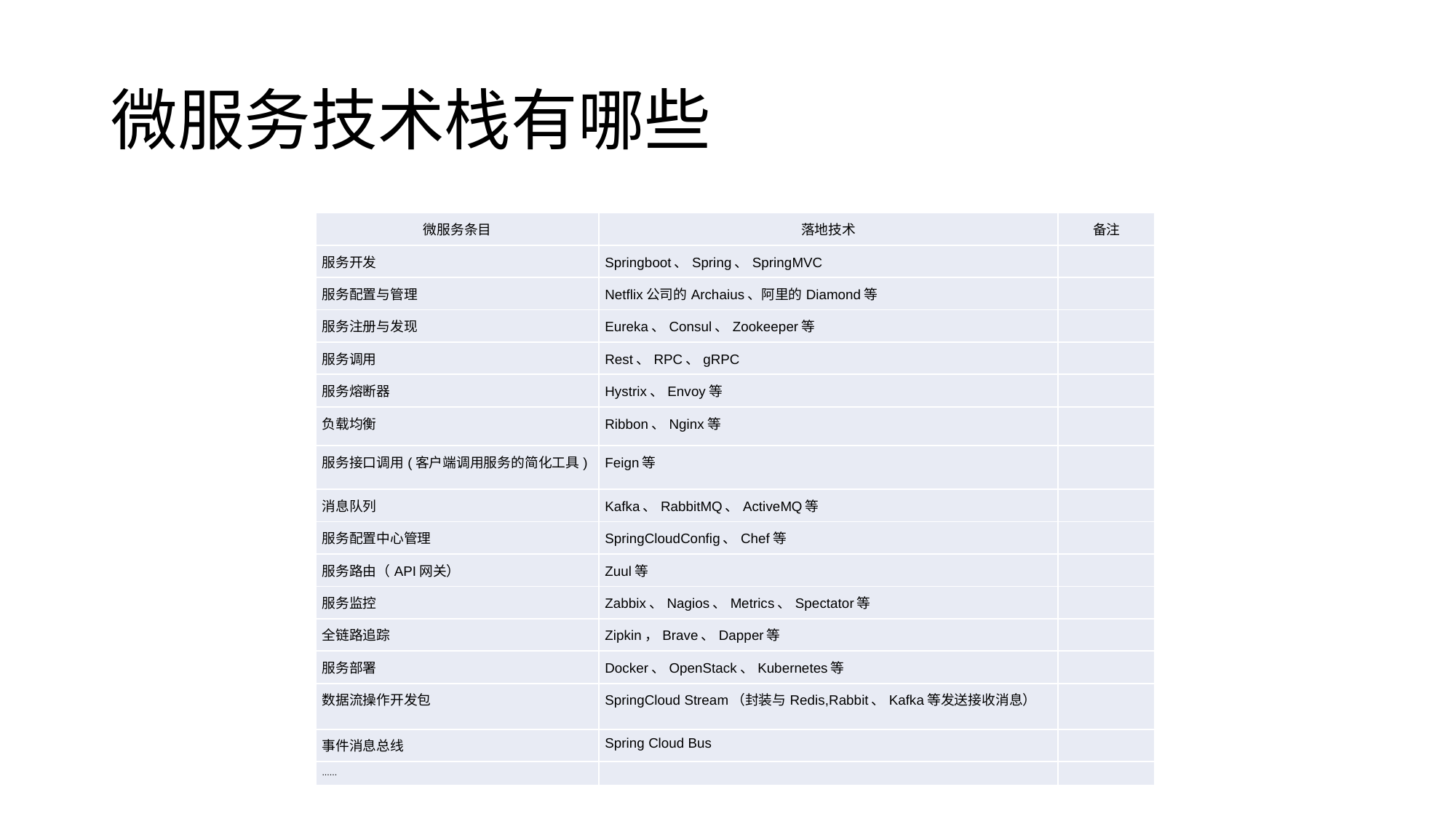

# 微服务技术栈有哪些
| 微服务条目 | 落地技术 | 备注 |
| --- | --- | --- |
| 服务开发 | Springboot、Spring、SpringMVC |  |
| 服务配置与管理 | Netflix公司的Archaius、阿里的Diamond等 |  |
| 服务注册与发现 | Eureka、Consul、Zookeeper等 |  |
| 服务调用 | Rest、RPC、gRPC |  |
| 服务熔断器 | Hystrix、Envoy等 |  |
| 负载均衡 | Ribbon、Nginx等 |  |
| 服务接口调用(客户端调用服务的简化工具) | Feign等 |  |
| 消息队列 | Kafka、RabbitMQ、ActiveMQ等 |  |
| 服务配置中心管理 | SpringCloudConfig、Chef等 |  |
| 服务路由（API网关） | Zuul等 |  |
| 服务监控 | Zabbix、Nagios、Metrics、Spectator等 |  |
| 全链路追踪 | Zipkin，Brave、Dapper等 |  |
| 服务部署 | Docker、OpenStack、Kubernetes等 |  |
| 数据流操作开发包 | SpringCloud Stream（封装与Redis,Rabbit、Kafka等发送接收消息） |  |
| 事件消息总线 | Spring Cloud Bus |  |
| ...... |  |  |